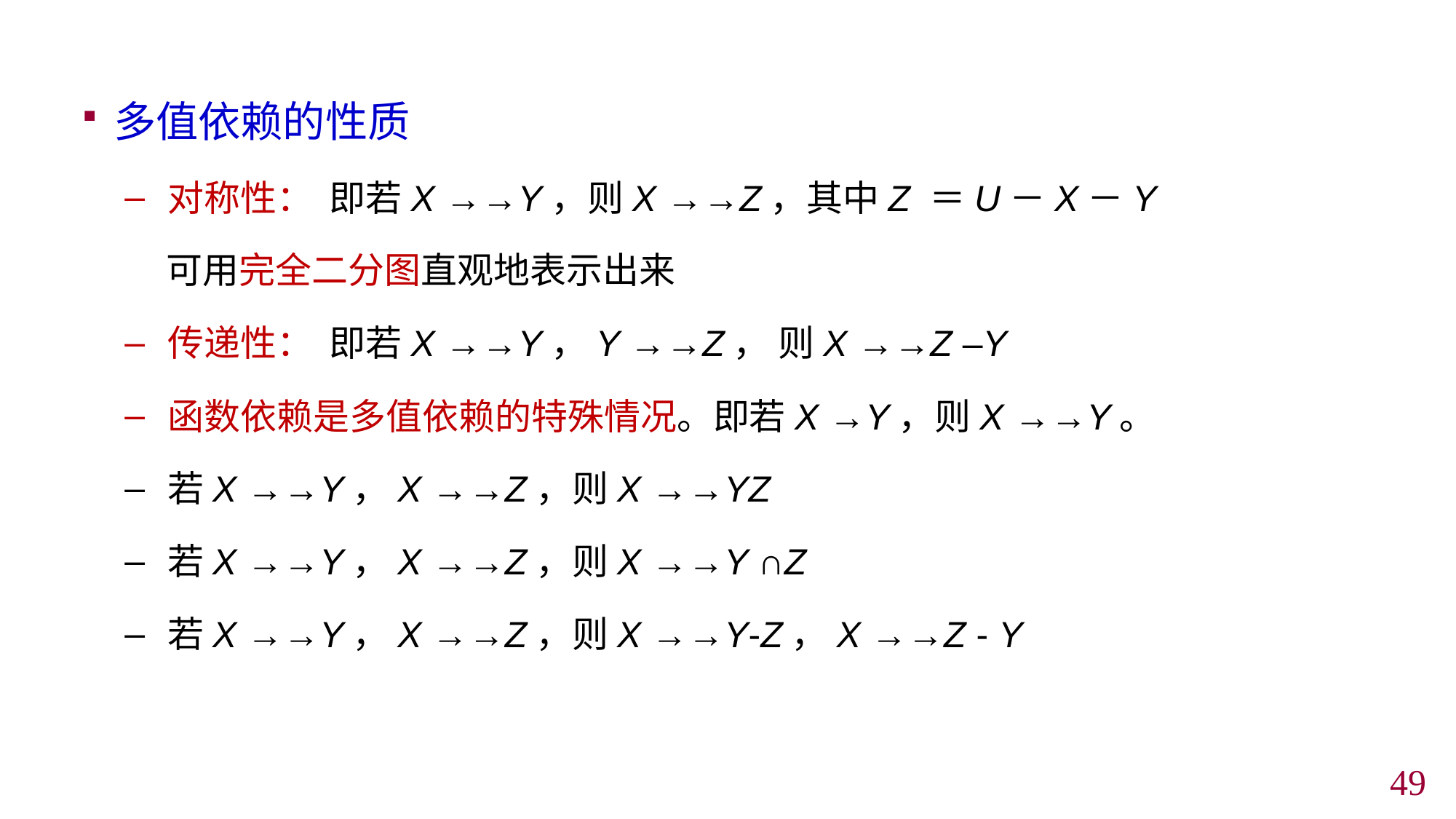

多值依赖的性质
对称性：  即若X →→Y，则X →→Z，其中Z ＝U－X－Y
    可用完全二分图直观地表示出来
传递性：  即若X →→Y，Y →→Z， 则X →→Z –Y
函数依赖是多值依赖的特殊情况。即若X →Y，则X →→Y。
若X →→Y，X →→Z，则X →→YZ
若X →→Y，X →→Z，则X →→Y ∩Z
若X →→Y，X →→Z，则X →→Y-Z，X →→Z - Y
49